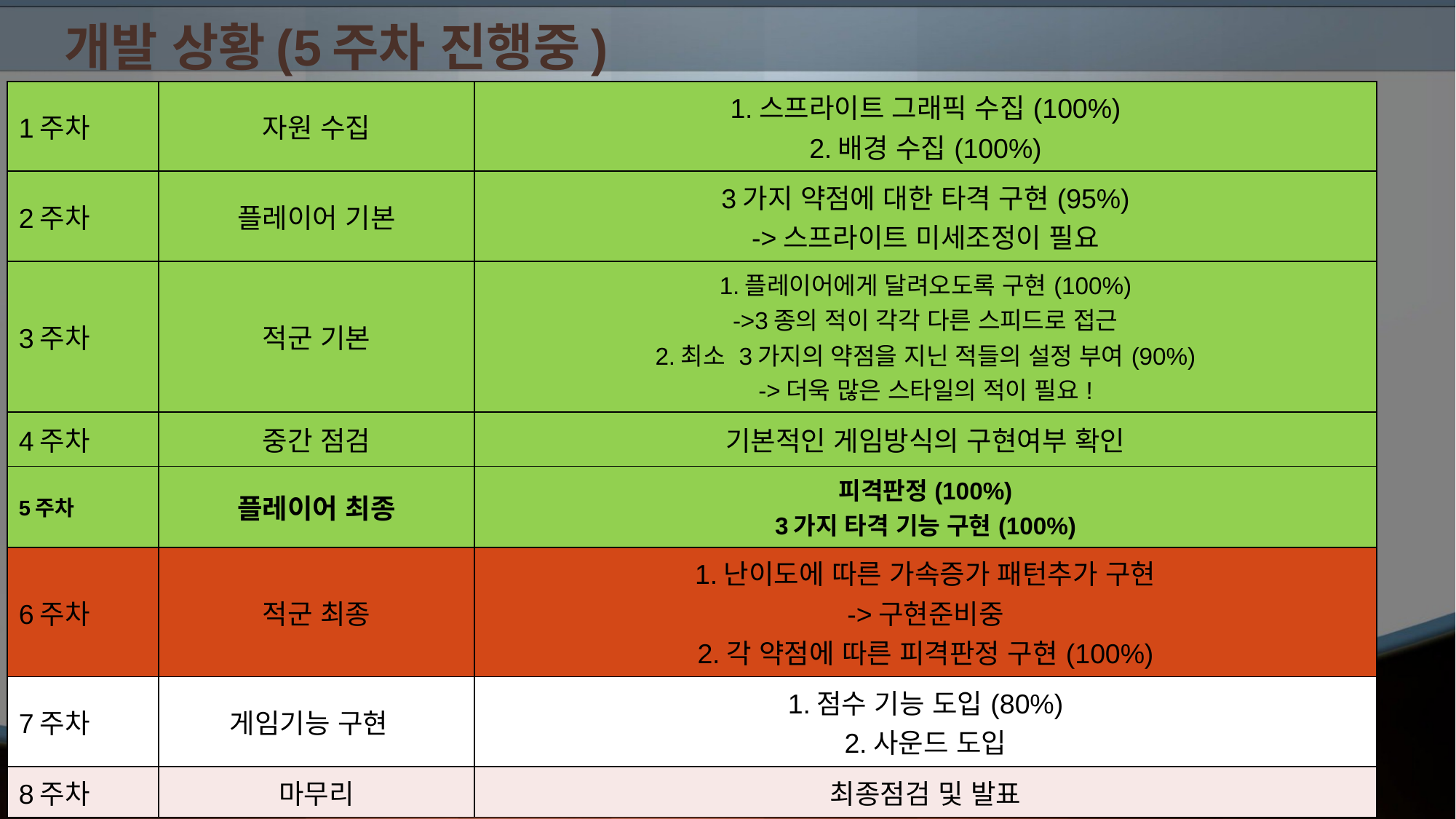

# 개발 상황(5주차 진행중)
| 1주차 | 자원 수집 | 1.스프라이트 그래픽 수집(100%) 2.배경 수집(100%) |
| --- | --- | --- |
| 2주차 | 플레이어 기본 | 3가지 약점에 대한 타격 구현(95%) ->스프라이트 미세조정이 필요 |
| 3주차 | 적군 기본 | 1.플레이어에게 달려오도록 구현(100%) ->3종의 적이 각각 다른 스피드로 접근 2.최소 3가지의 약점을 지닌 적들의 설정 부여(90%) ->더욱 많은 스타일의 적이 필요! |
| 4주차 | 중간 점검 | 기본적인 게임방식의 구현여부 확인 |
| 5주차 | 플레이어 최종 | 피격판정(100%) 3가지 타격 기능 구현(100%) |
| 6주차 | 적군 최종 | 1.난이도에 따른 가속증가 패턴추가 구현 ->구현준비중 2.각 약점에 따른 피격판정 구현(100%) |
| 7주차 | 게임기능 구현 | 1.점수 기능 도입(80%) 2.사운드 도입 |
| 8주차 | 마무리 | 최종점검 및 발표 |

여기에 첫 번째 글머리 기호
여기에 두 번째 글머리 기호
여기에 세 번째 글머리 기호